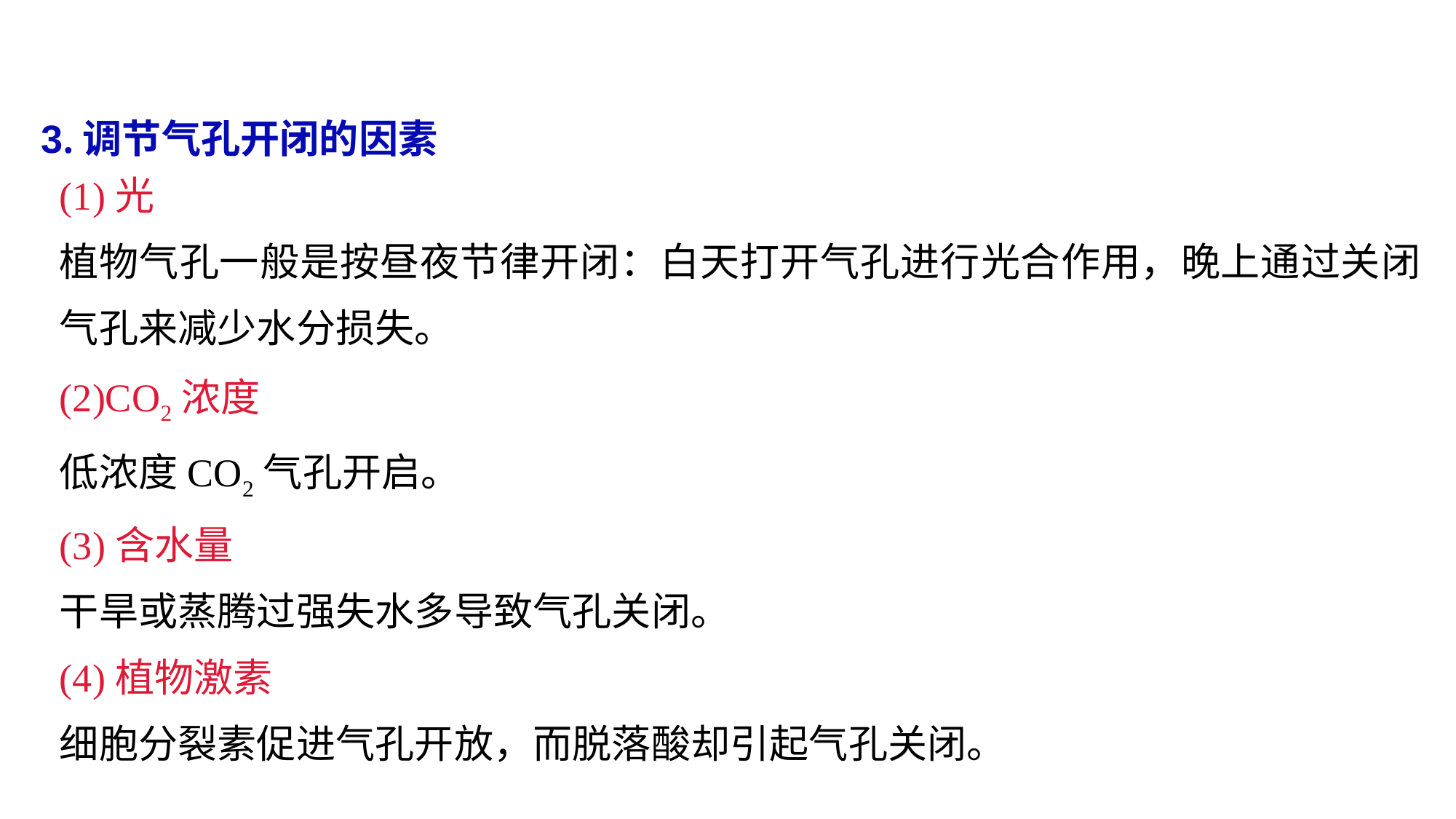

3.调节气孔开闭的因素
(1)光
植物气孔一般是按昼夜节律开闭：白天打开气孔进行光合作用，晚上通过关闭气孔来减少水分损失。
(2)CO2浓度
低浓度CO2气孔开启。
(3)含水量
干旱或蒸腾过强失水多导致气孔关闭。
(4)植物激素
细胞分裂素促进气孔开放，而脱落酸却引起气孔关闭。